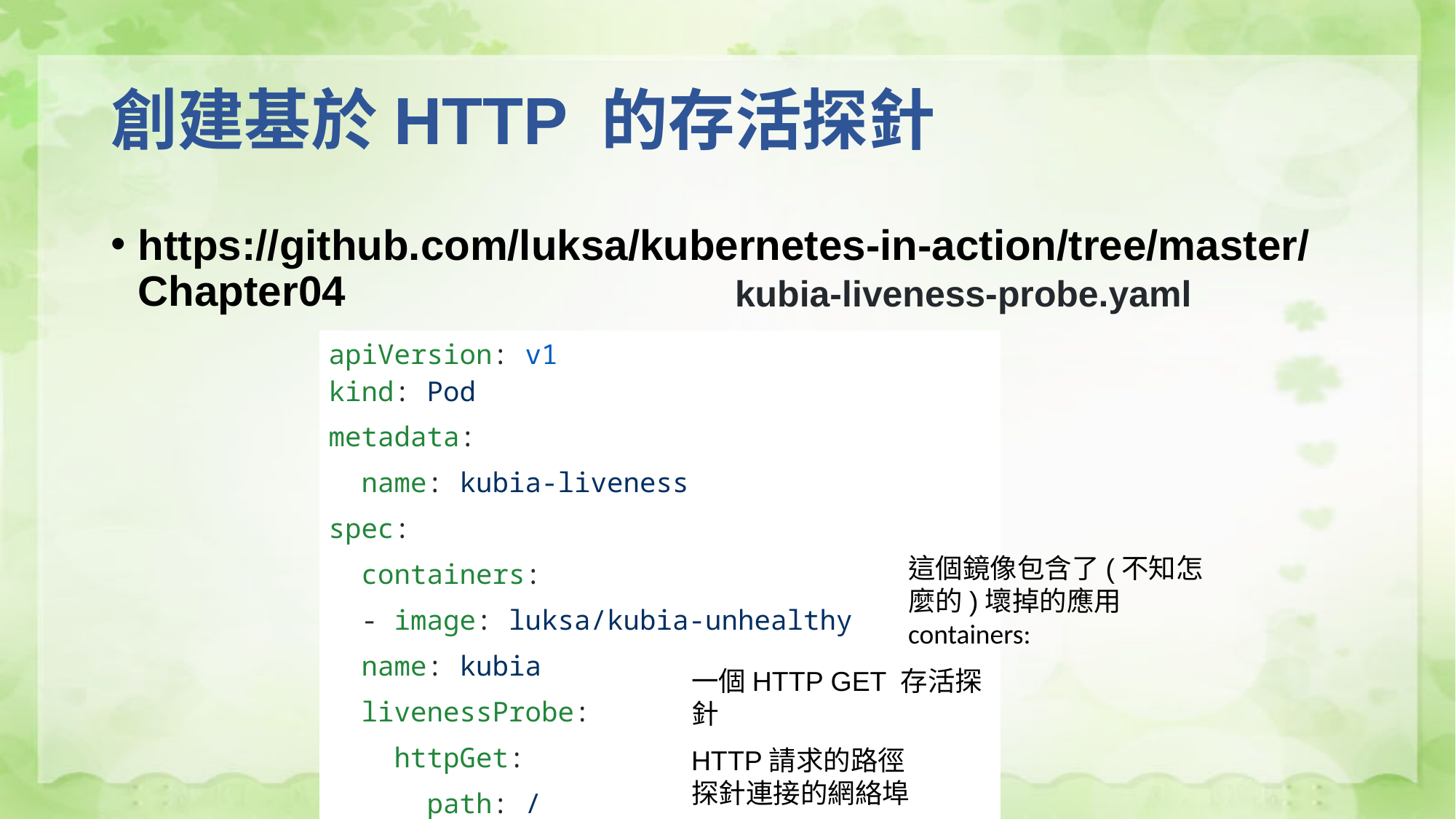

# 創建基於HTTP 的存活探針
https://github.com/luksa/kubernetes-in-action/tree/master/Chapter04

kubia-liveness-probe.yaml
| apiVersion: v1 kind: Pod |
| --- |
| metadata: |
| name: kubia-liveness |
| spec: |
| containers: |
| - image: luksa/kubia-unhealthy |
| name: kubia |
| livenessProbe: |
| httpGet: |
| path: / |
| port: 8080 |
這個鏡像包含了(不知怎麼的)壞掉的應用 containers:
一個HTTP GET 存活探針
HTTP請求的路徑
探針連接的網絡埠